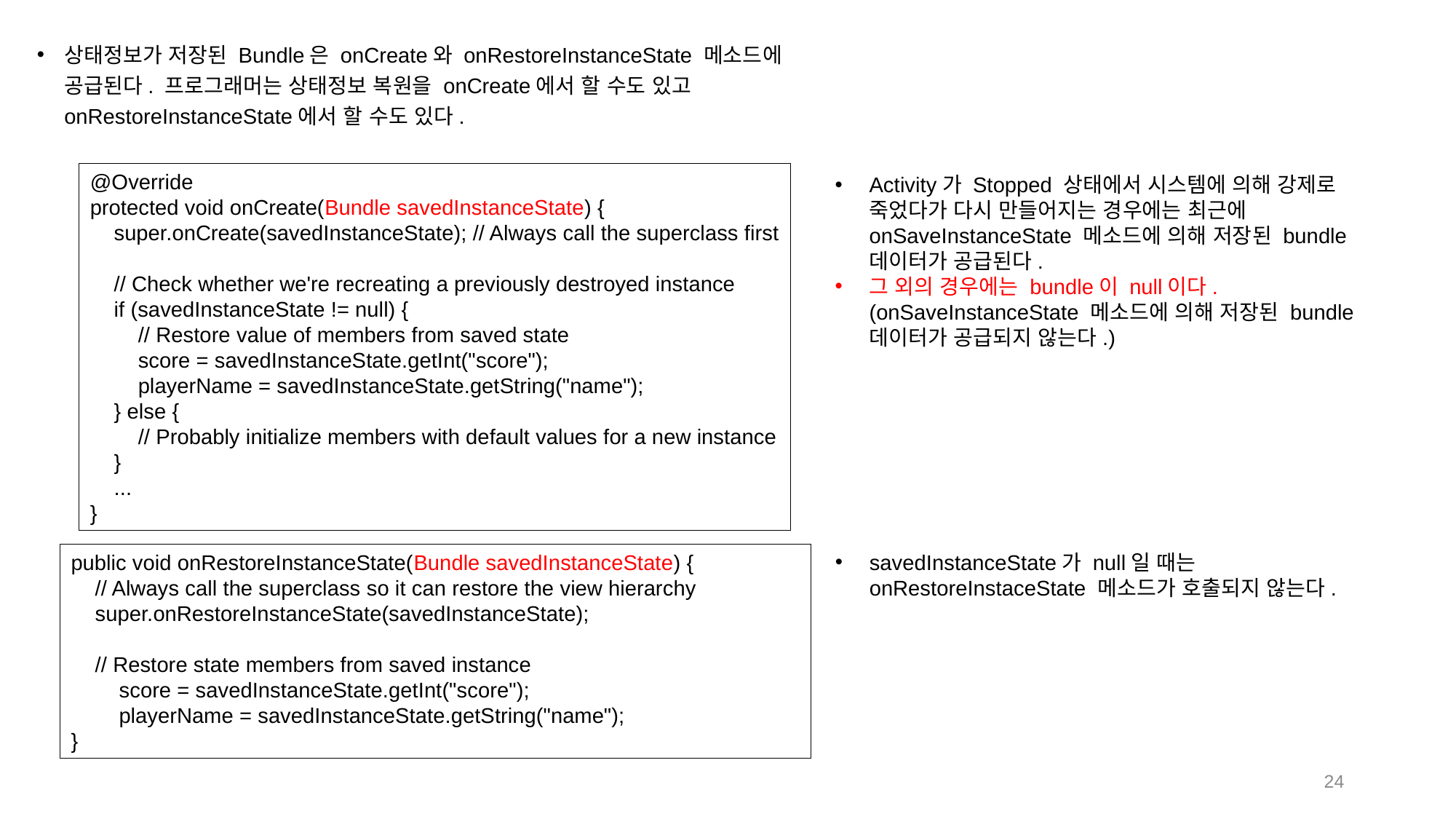

상태정보가 저장된 Bundle은 onCreate와 onRestoreInstanceState 메소드에 공급된다. 프로그래머는 상태정보 복원을 onCreate에서 할 수도 있고 onRestoreInstanceState에서 할 수도 있다.

@Override
protected void onCreate(Bundle savedInstanceState) {
    super.onCreate(savedInstanceState); // Always call the superclass first

    // Check whether we're recreating a previously destroyed instance
    if (savedInstanceState != null) {
        // Restore value of members from saved state
        score = savedInstanceState.getInt("score");
        playerName = savedInstanceState.getString("name");
    } else {
        // Probably initialize members with default values for a new instance
    }
    ...
}
Activity가 Stopped 상태에서 시스템에 의해 강제로 죽었다가 다시 만들어지는 경우에는 최근에 onSaveInstanceState 메소드에 의해 저장된 bundle 데이터가 공급된다.
그 외의 경우에는 bundle이 null이다. (onSaveInstanceState 메소드에 의해 저장된 bundle 데이터가 공급되지 않는다.)
savedInstanceState가 null일 때는 onRestoreInstaceState 메소드가 호출되지 않는다.
public void onRestoreInstanceState(Bundle savedInstanceState) {
    // Always call the superclass so it can restore the view hierarchy
    super.onRestoreInstanceState(savedInstanceState);

    // Restore state members from saved instance
        score = savedInstanceState.getInt("score");
        playerName = savedInstanceState.getString("name");
}
24